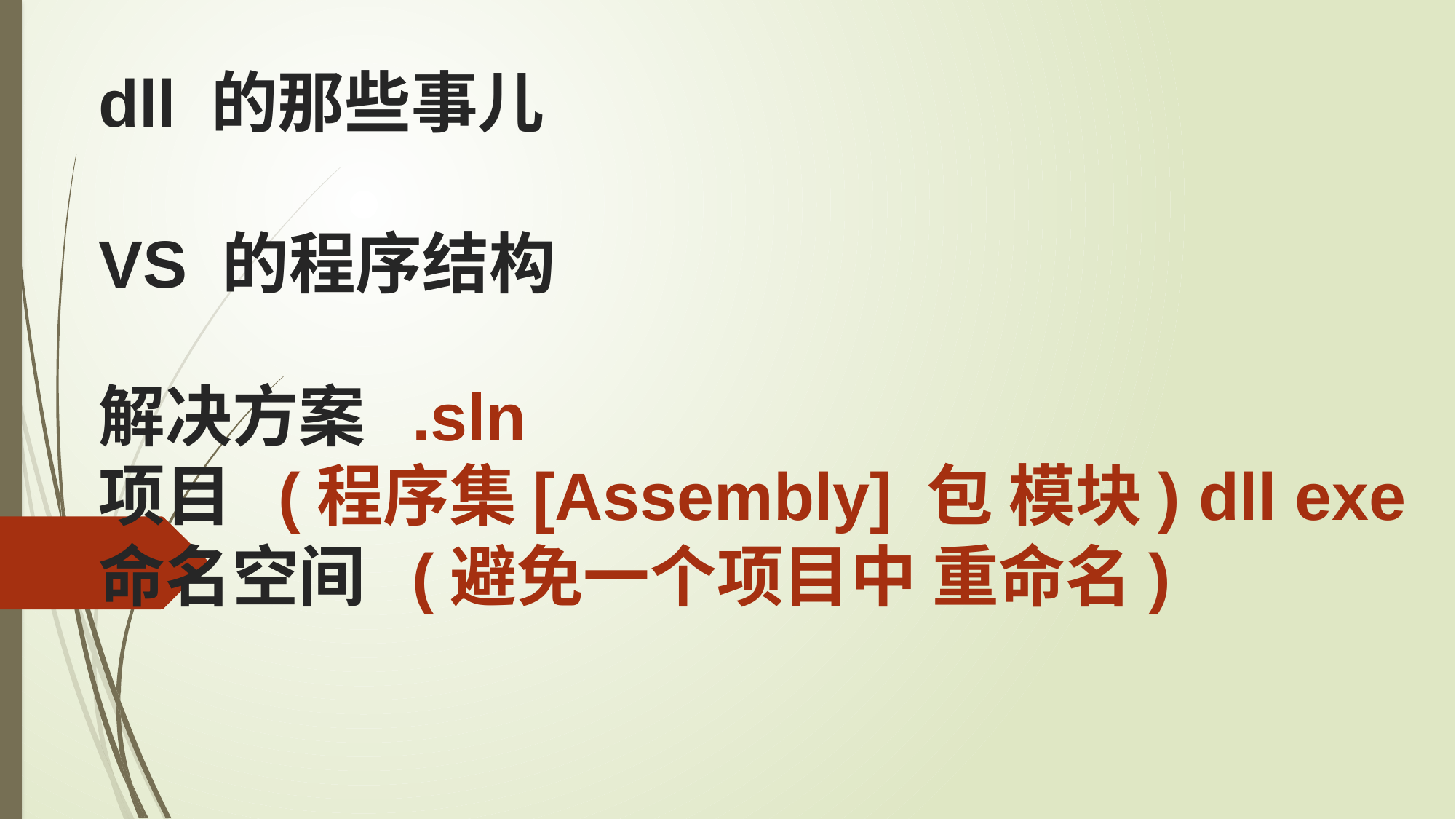

dll 的那些事儿

VS 的程序结构

解决方案  .sln
项目  (程序集[Assembly] 包 模块) dll exe
命名空间  (避免一个项目中 重命名)